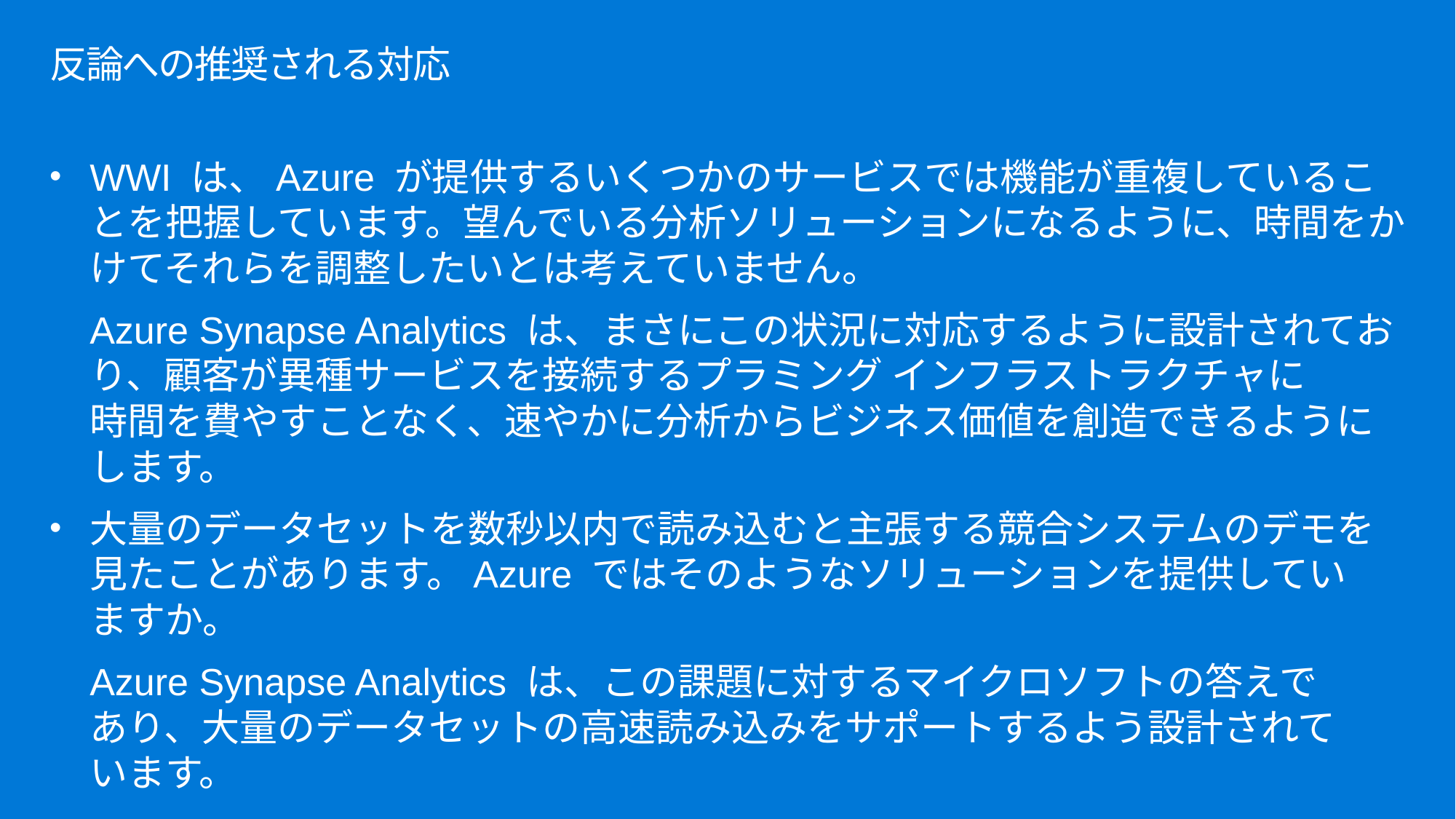

# 反論への推奨される対応
WWI は、Azure が提供するいくつかのサービスでは機能が重複していることを把握しています。望んでいる分析ソリューションになるように、時間をかけてそれらを調整したいとは考えていません。
Azure Synapse Analytics は、まさにこの状況に対応するように設計されており、顧客が異種サービスを接続するプラミング インフラストラクチャに
時間を費やすことなく、速やかに分析からビジネス価値を創造できるようにします。
大量のデータセットを数秒以内で読み込むと主張する競合システムのデモを見たことがあります。Azure ではそのようなソリューションを提供してい
ますか。
Azure Synapse Analytics は、この課題に対するマイクロソフトの答えで
あり、大量のデータセットの高速読み込みをサポートするよう設計されて
います。